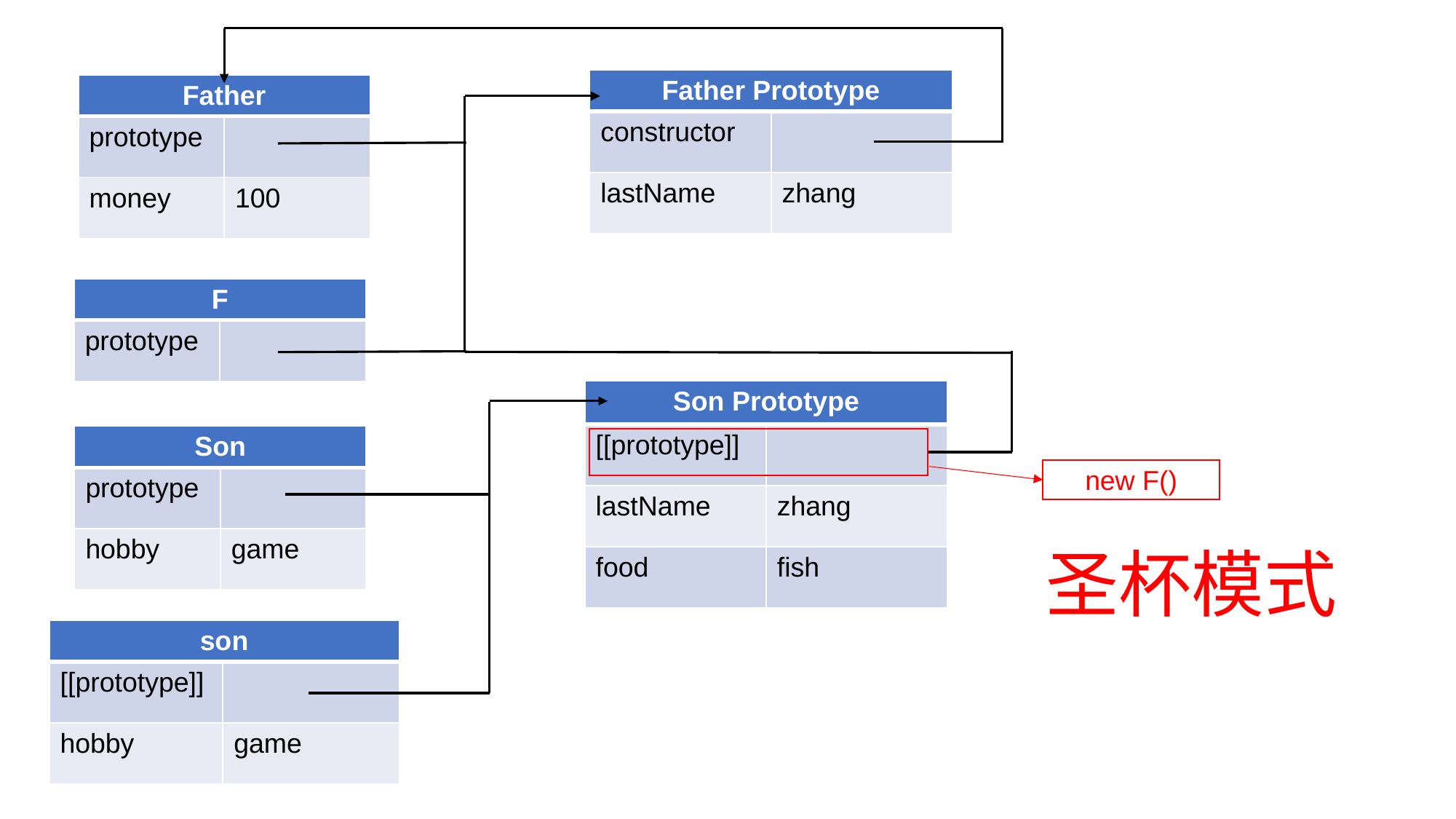

| Father Prototype |  |
| --- | --- |
| constructor |  |
| lastName | zhang |
| Father |  |
| --- | --- |
| prototype |  |
| money | 100 |
| F |  |
| --- | --- |
| prototype |  |
| Son Prototype |  |
| --- | --- |
| [[prototype]] |  |
| lastName | zhang |
| food | fish |
| Son |  |
| --- | --- |
| prototype |  |
| hobby | game |

new F()
圣杯模式
| son |  |
| --- | --- |
| [[prototype]] |  |
| hobby | game |